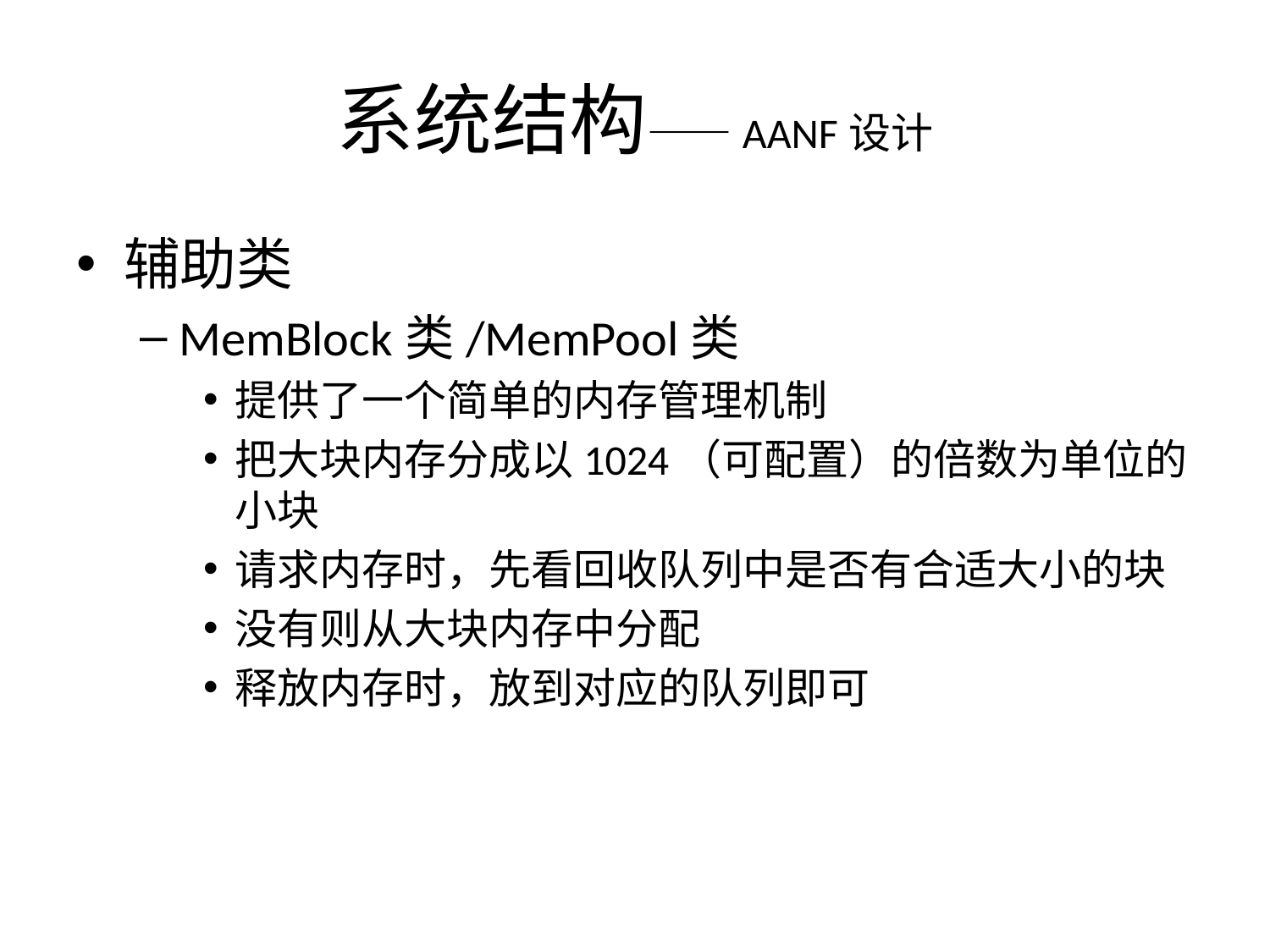

# 系统结构——AANF设计
辅助类
MemBlock类/MemPool类
提供了一个简单的内存管理机制
把大块内存分成以1024（可配置）的倍数为单位的小块
请求内存时，先看回收队列中是否有合适大小的块
没有则从大块内存中分配
释放内存时，放到对应的队列即可